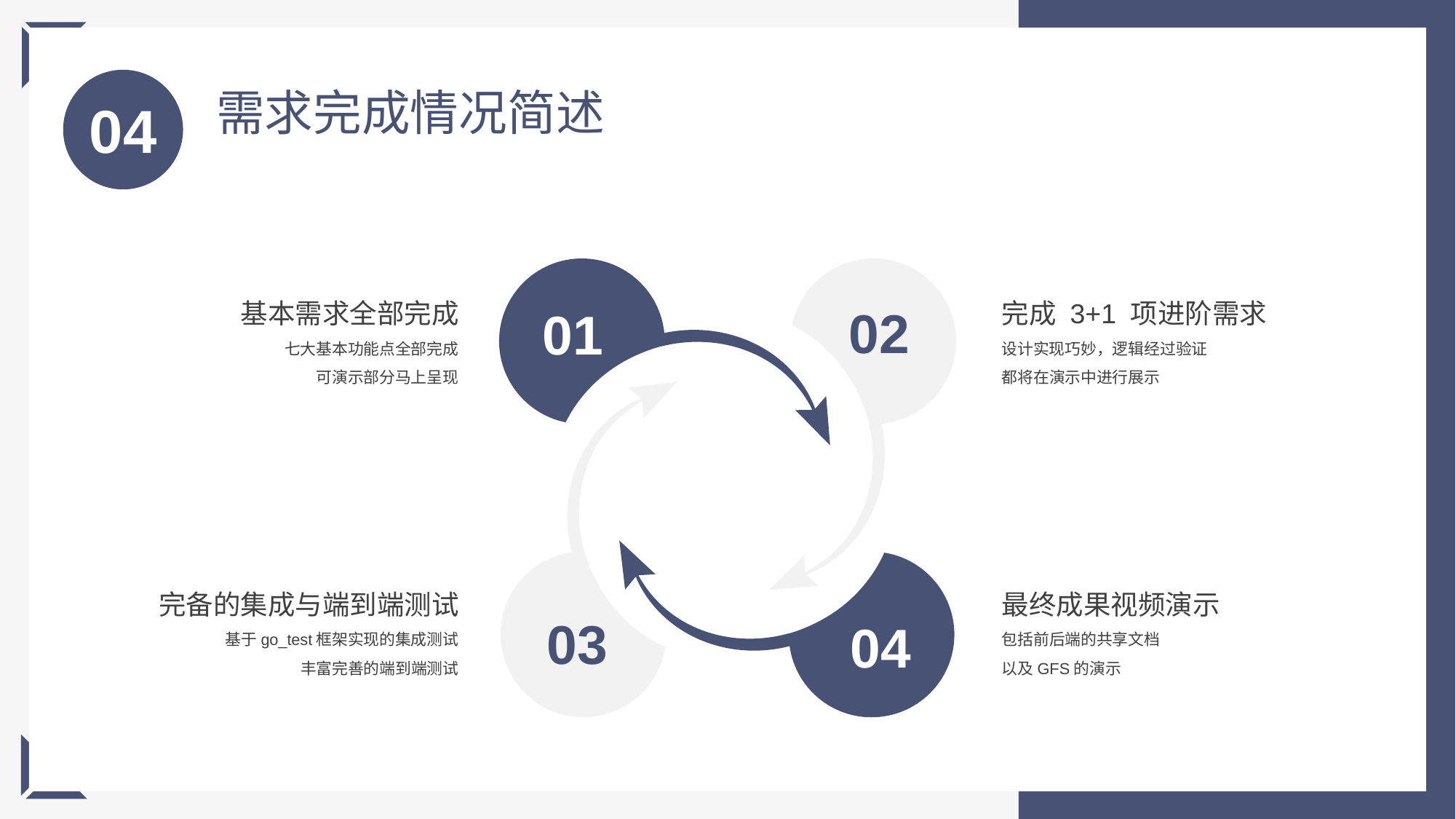

需求完成情况简述
04
基本需求全部完成
七大基本功能点全部完成
可演示部分马上呈现
01
02
完成 3+1 项进阶需求
设计实现巧妙，逻辑经过验证
都将在演示中进行展示
03
04
完备的集成与端到端测试
基于go_test框架实现的集成测试
丰富完善的端到端测试
最终成果视频演示
包括前后端的共享文档
以及GFS的演示